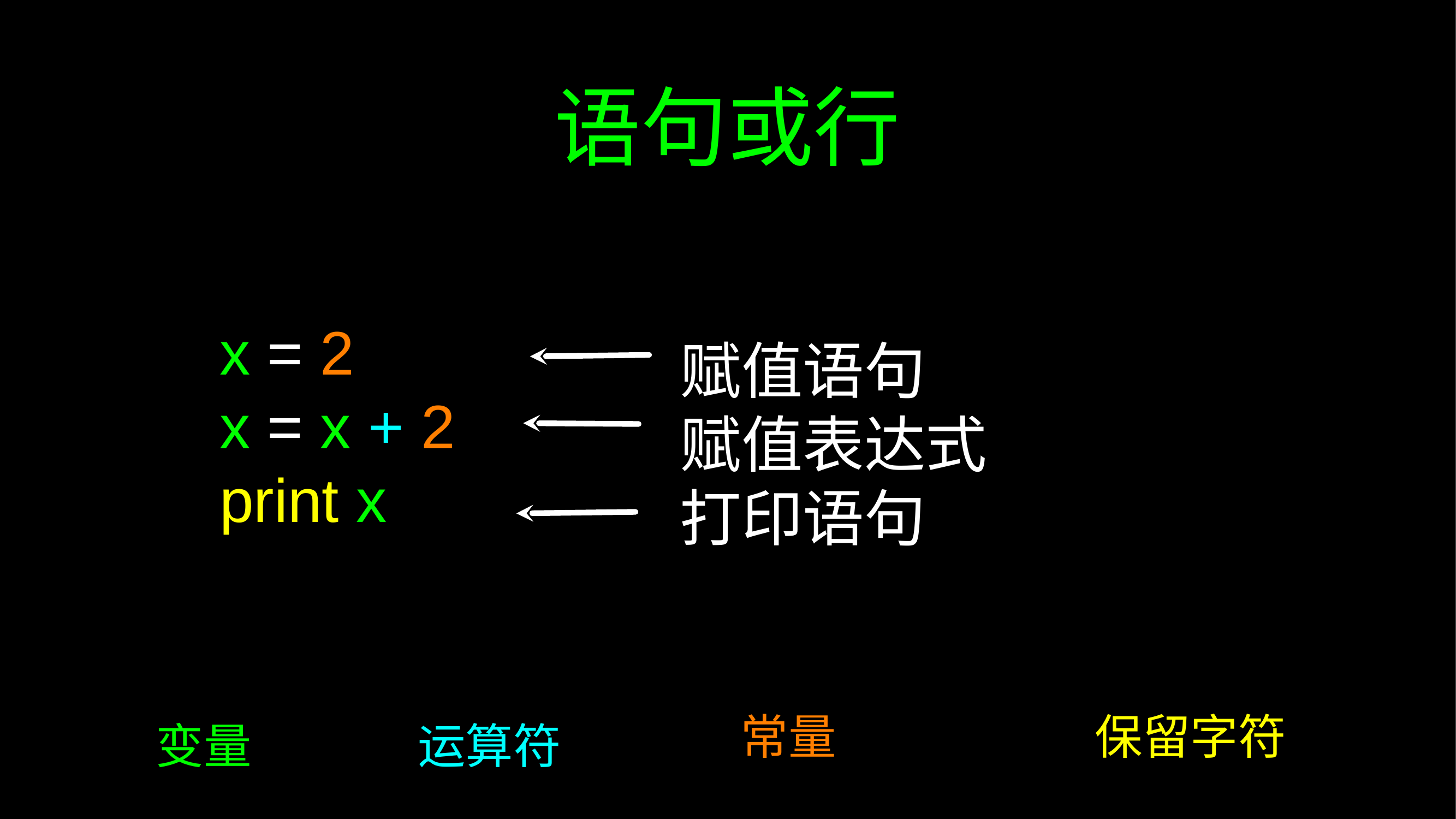

# 语句或行
x = 2
x = x + 2
print x
赋值语句
赋值表达式
打印语句
常量
保留字符
变量
运算符